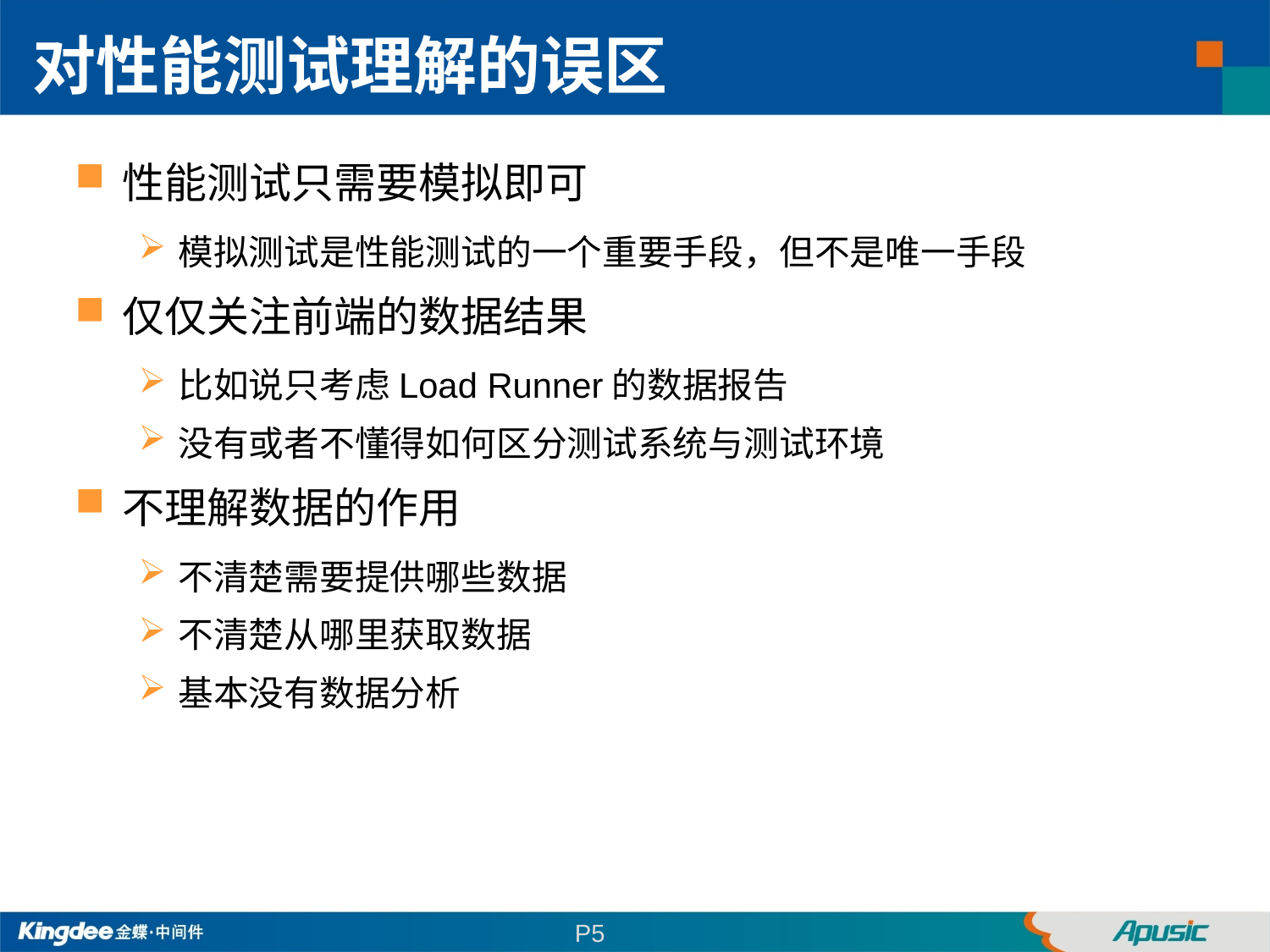

对性能测试理解的误区
性能测试只需要模拟即可
模拟测试是性能测试的一个重要手段，但不是唯一手段
仅仅关注前端的数据结果
比如说只考虑Load Runner的数据报告
没有或者不懂得如何区分测试系统与测试环境
不理解数据的作用
不清楚需要提供哪些数据
不清楚从哪里获取数据
基本没有数据分析